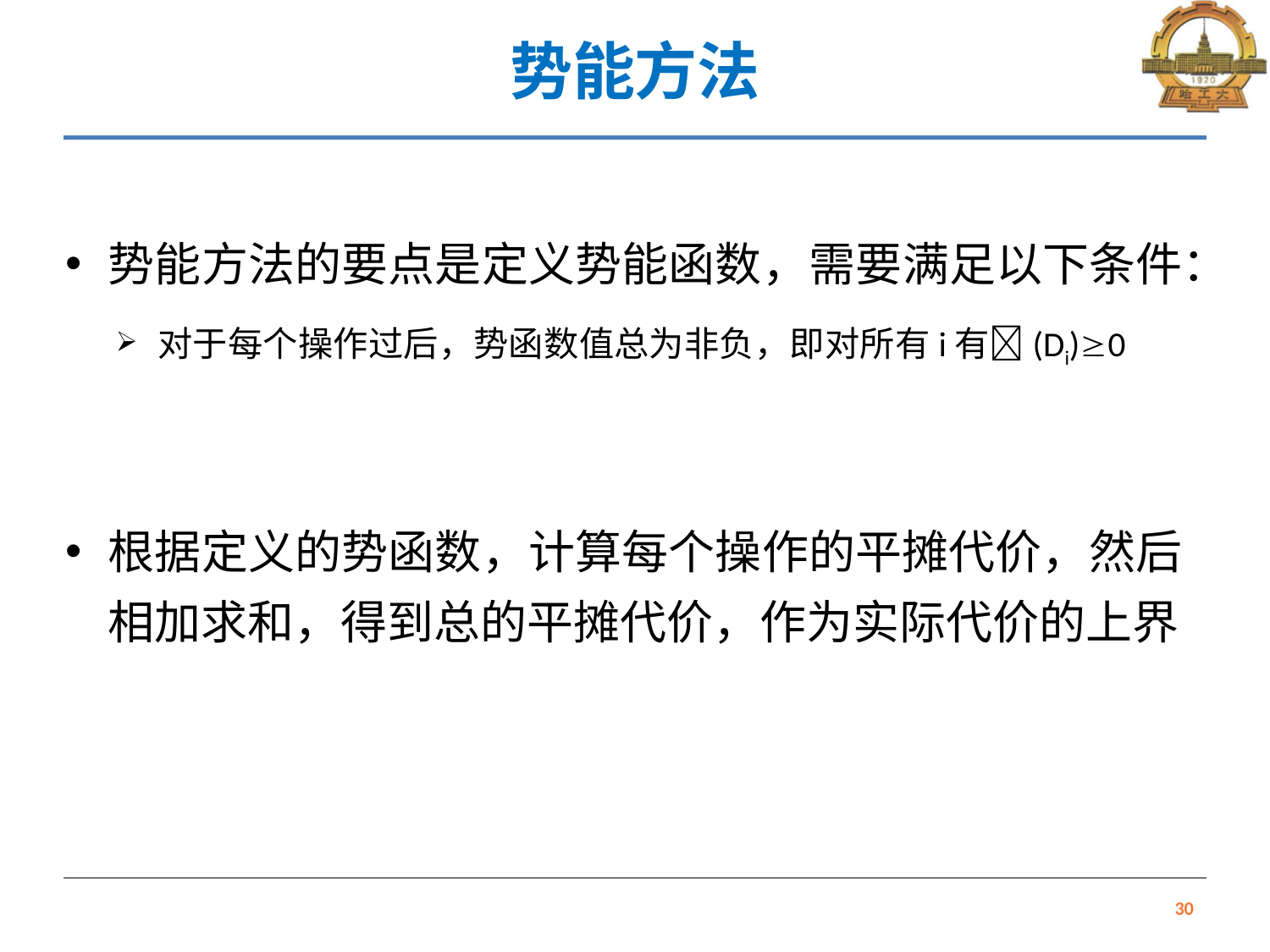

# 势能方法
势能方法的要点是定义势能函数，需要满足以下条件：
对于每个操作过后，势函数值总为非负，即对所有i有φ(Di)≥0

根据定义的势函数，计算每个操作的平摊代价，然后相加求和，得到总的平摊代价，作为实际代价的上界

30